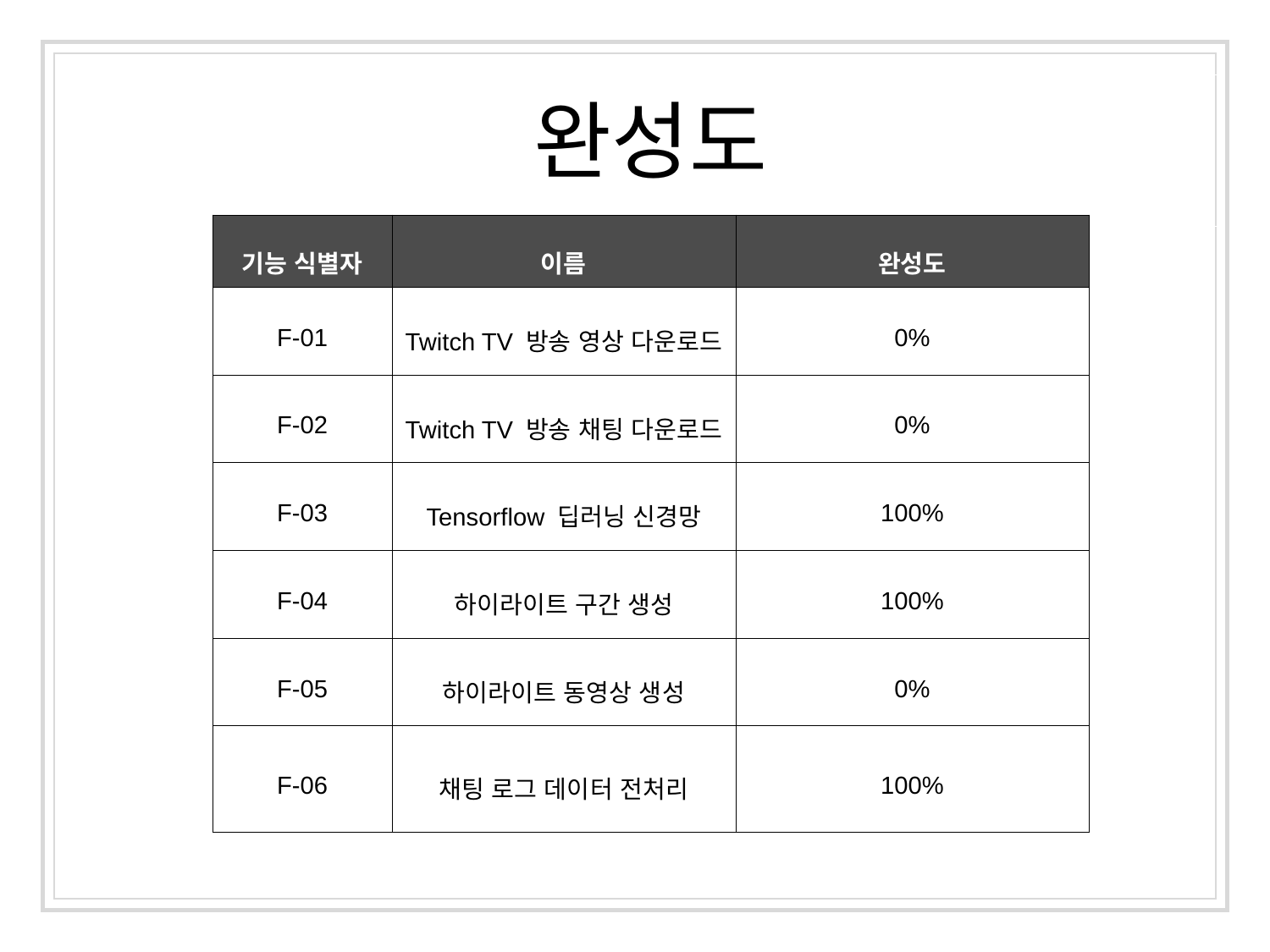

완성도
| 기능 식별자 | 이름 | 완성도 |
| --- | --- | --- |
| F-01 | Twitch TV 방송 영상 다운로드 | 0% |
| F-02 | Twitch TV 방송 채팅 다운로드 | 0% |
| F-03 | Tensorflow 딥러닝 신경망 | 100% |
| F-04 | 하이라이트 구간 생성 | 100% |
| F-05 | 하이라이트 동영상 생성 | 0% |
| F-06 | 채팅 로그 데이터 전처리 | 100% |